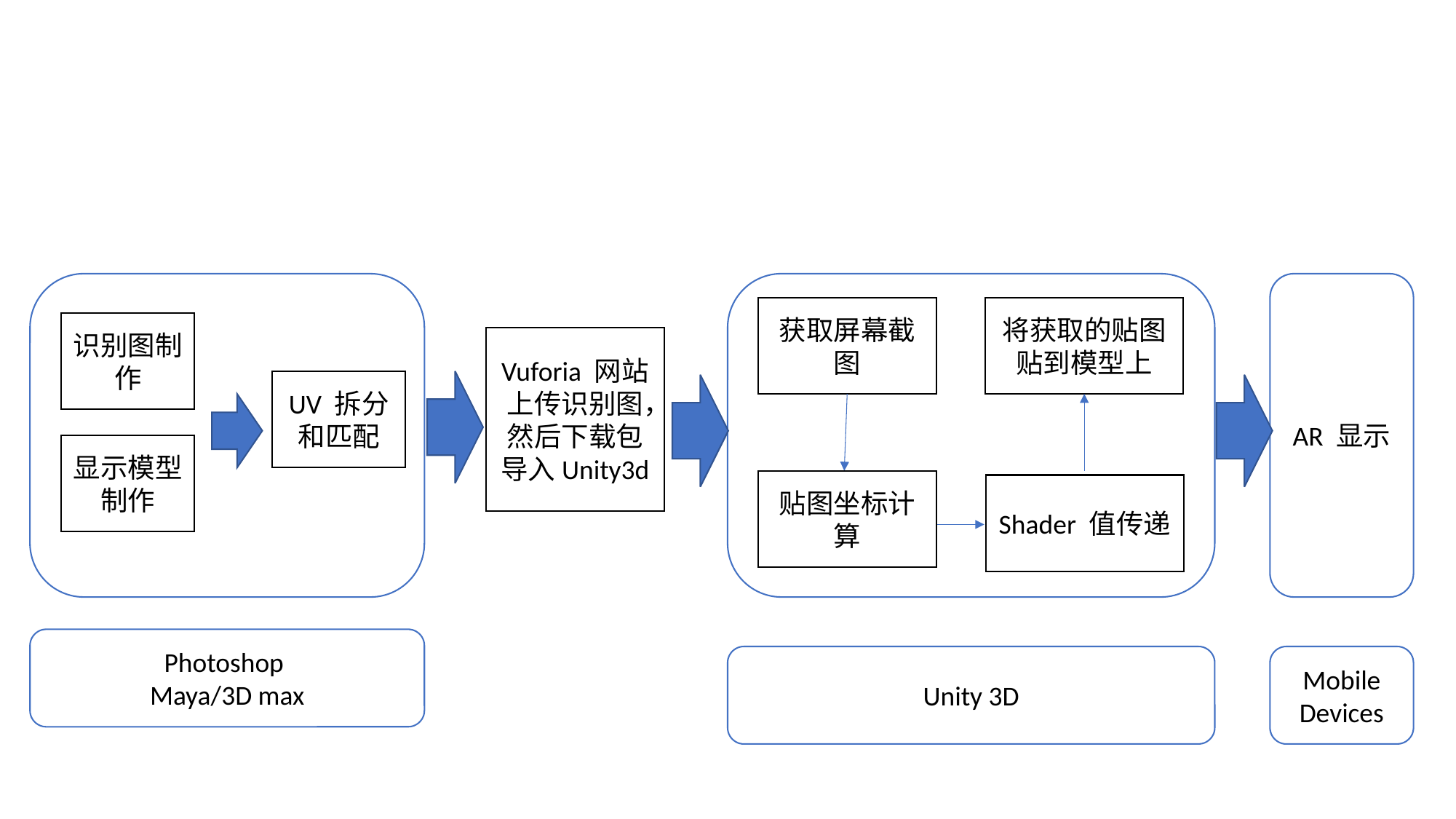

#

AR 显示
获取屏幕截图
将获取的贴图贴到模型上
识别图制作
Vuforia 网站上传识别图，然后下载包导入Unity3d
UV 拆分和匹配

显示模型制作
贴图坐标计算
Shader 值传递
Photoshop
Maya/3D max
Mobile Devices
Unity 3D